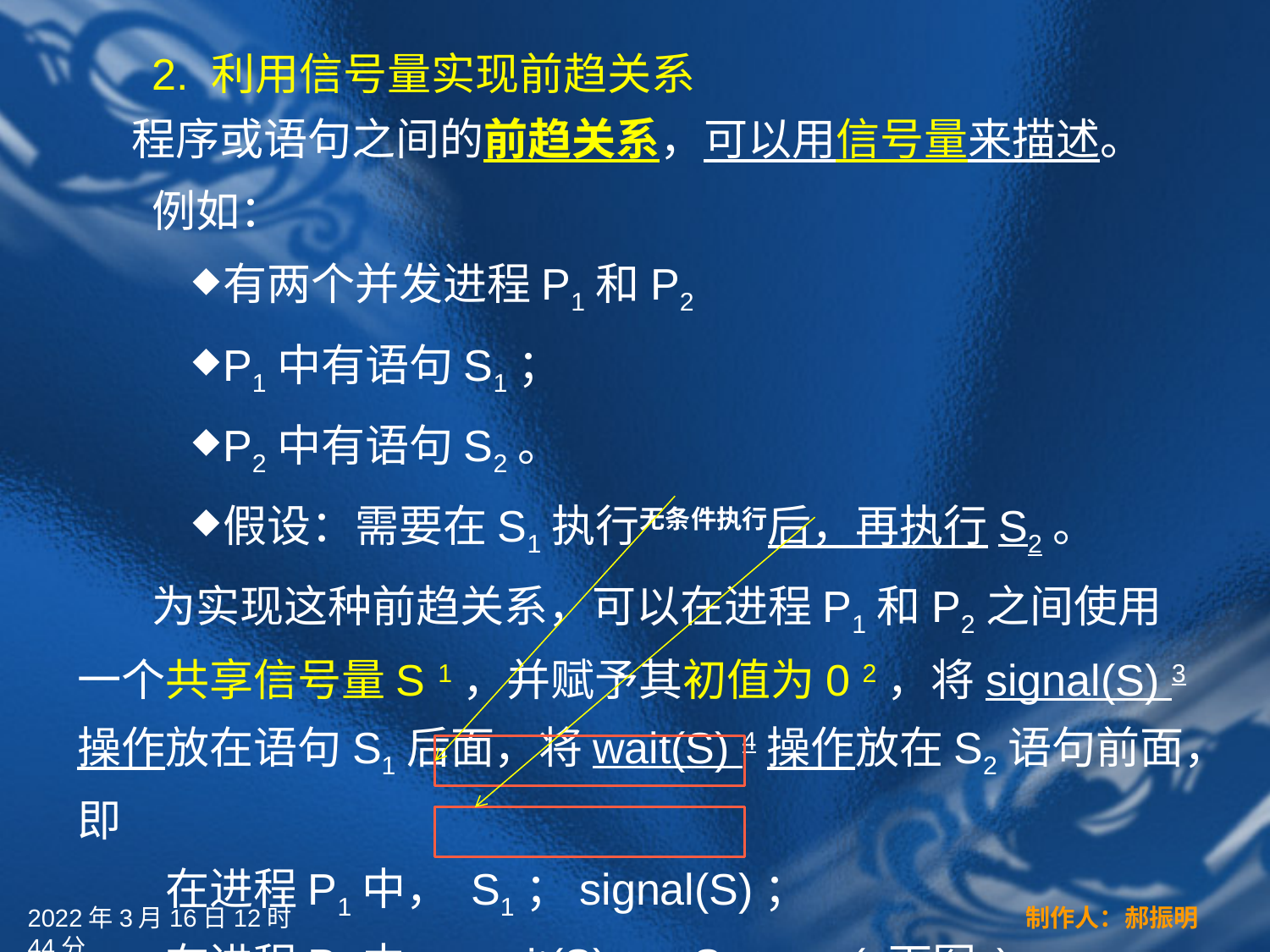

2. 利用信号量实现前趋关系
　 程序或语句之间的前趋关系，可以用信号量来描述。
例如：
有两个并发进程P1和P2
P1中有语句S1；
P2中有语句S2。
假设：需要在S1执行无条件执行后，再执行S2。
为实现这种前趋关系，可以在进程P1和P2之间使用一个共享信号量S 1，并赋予其初值为0 2，将signal(S) 3操作放在语句S1后面，将wait(S) 4操作放在S2语句前面，即
　　在进程P1中， S1；signal(S)；
　　在进程P2中， wait(S)；  S2；     ( 下图 )

2022年3月16日12时44分
制作人：郝振明